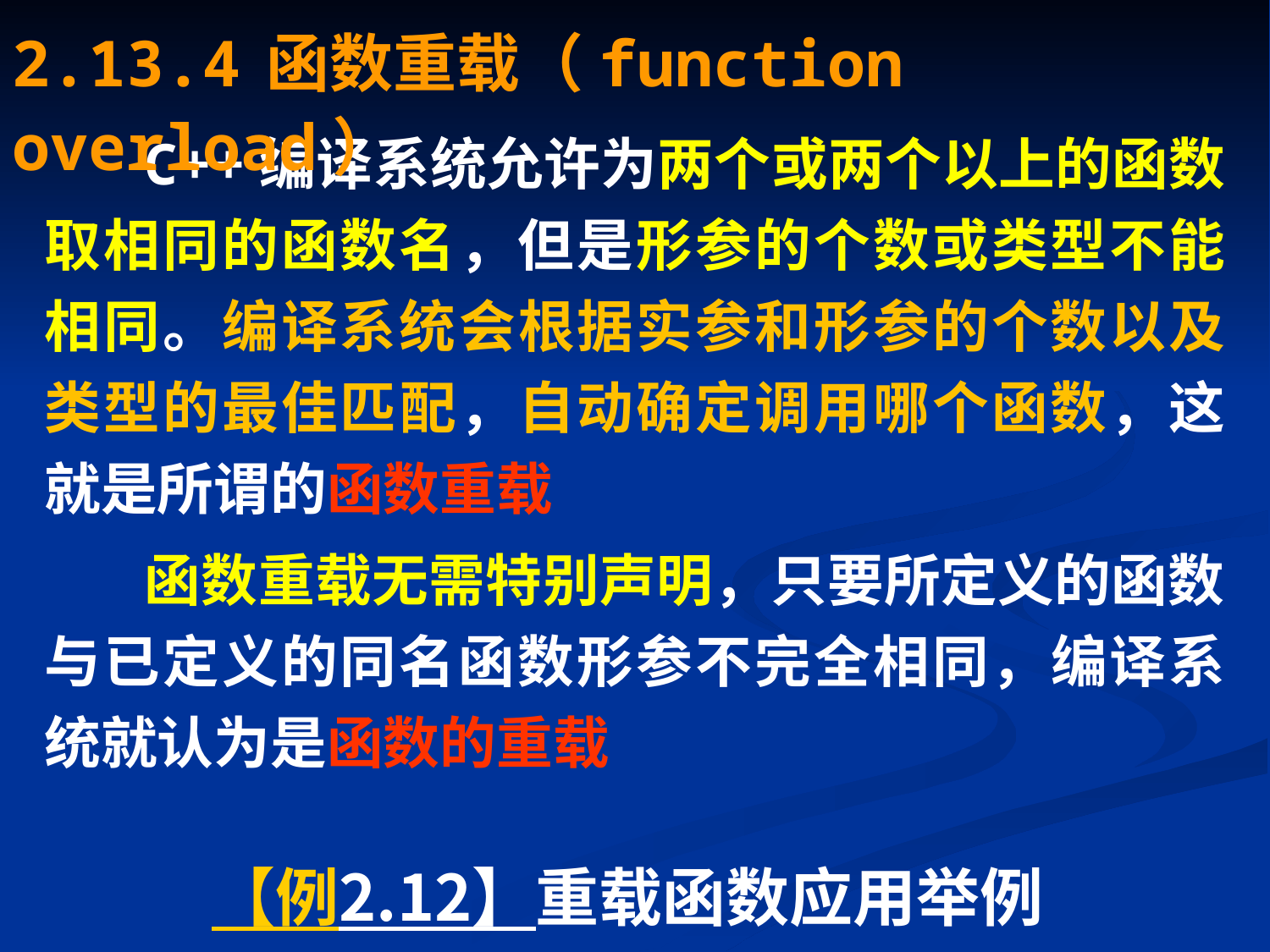

2.13.4	函数重载（function overload）
C++编译系统允许为两个或两个以上的函数取相同的函数名，但是形参的个数或类型不能相同。编译系统会根据实参和形参的个数以及类型的最佳匹配，自动确定调用哪个函数，这就是所谓的函数重载
函数重载无需特别声明，只要所定义的函数与已定义的同名函数形参不完全相同，编译系统就认为是函数的重载
【例2.12】重载函数应用举例